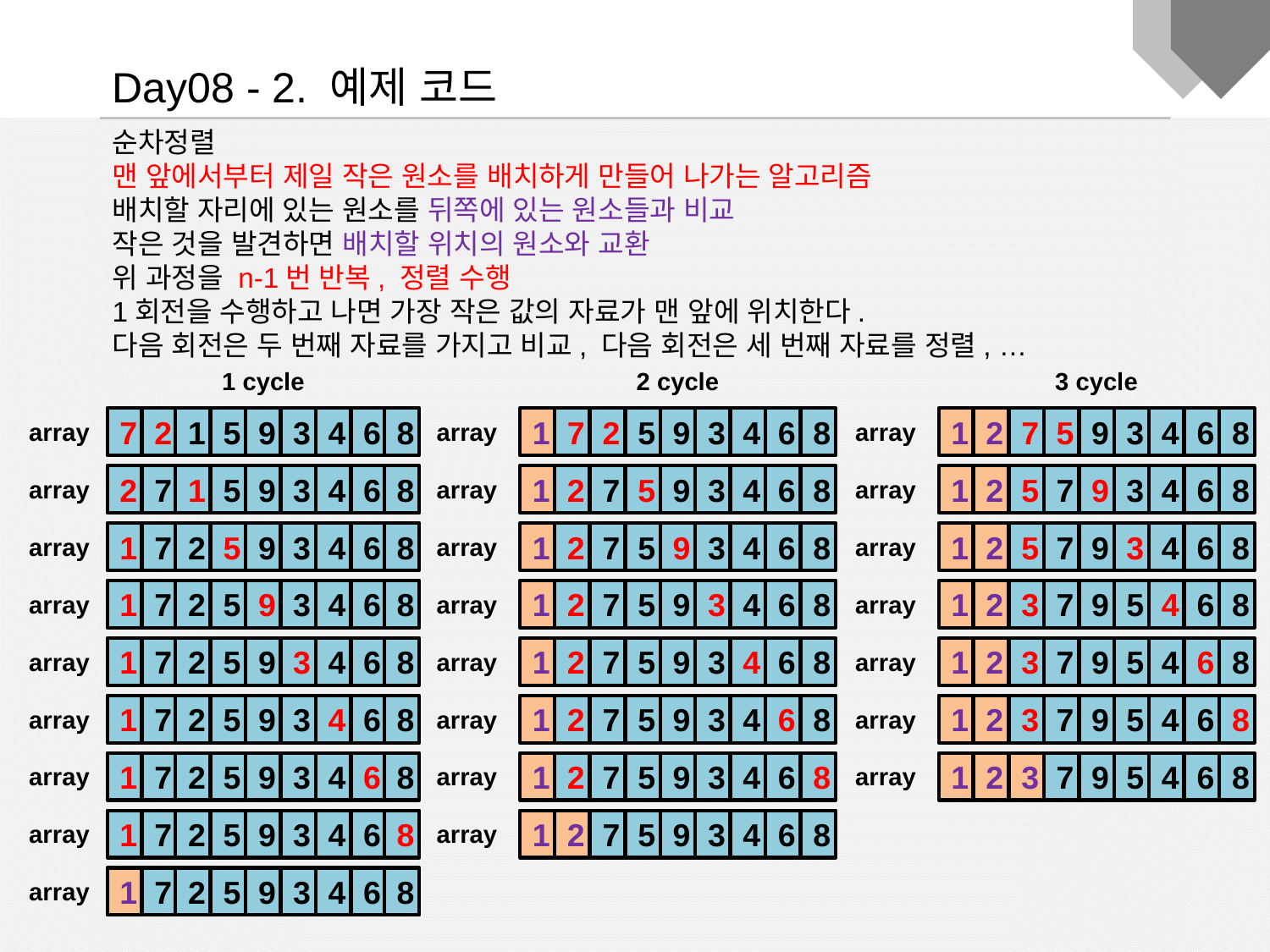

Day08 - 2. 예제 코드
순차정렬
맨 앞에서부터 제일 작은 원소를 배치하게 만들어 나가는 알고리즘
배치할 자리에 있는 원소를 뒤쪽에 있는 원소들과 비교
작은 것을 발견하면 배치할 위치의 원소와 교환
위 과정을 n-1번 반복, 정렬 수행
1회전을 수행하고 나면 가장 작은 값의 자료가 맨 앞에 위치한다.
다음 회전은 두 번째 자료를 가지고 비교, 다음 회전은 세 번째 자료를 정렬, …
1 cycle
7
2
1
5
9
3
4
6
8
array
2
7
1
5
9
3
4
6
8
array
1
7
2
5
9
3
4
6
8
array
1
7
2
5
9
3
4
6
8
array
1
7
2
5
9
3
4
6
8
array
1
7
2
5
9
3
4
6
8
array
1
7
2
5
9
3
4
6
8
array
1
7
2
5
9
3
4
6
8
array
1
7
2
5
9
3
4
6
8
array
2 cycle
1
7
2
5
9
3
4
6
8
array
1
2
7
5
9
3
4
6
8
array
1
2
7
5
9
3
4
6
8
array
1
2
7
5
9
3
4
6
8
array
1
2
7
5
9
3
4
6
8
array
1
2
7
5
9
3
4
6
8
array
1
2
7
5
9
3
4
6
8
array
1
2
7
5
9
3
4
6
8
array
3 cycle
1
2
7
5
9
3
4
6
8
array
1
2
5
7
9
3
4
6
8
array
1
2
5
7
9
3
4
6
8
array
1
2
3
7
9
5
4
6
8
array
1
2
3
7
9
5
4
6
8
array
1
2
3
7
9
5
4
6
8
array
1
2
3
7
9
5
4
6
8
array